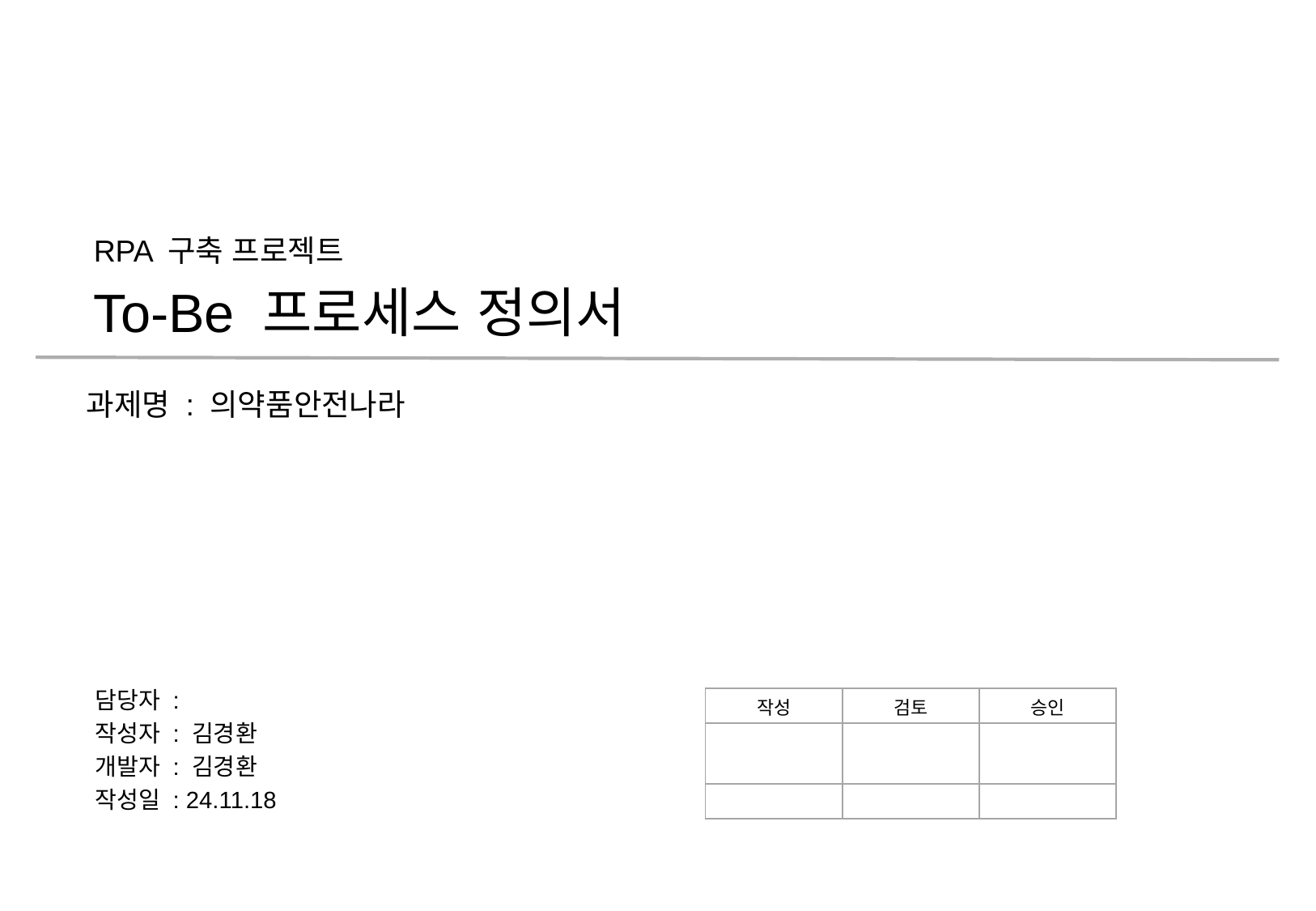

RPA 구축 프로젝트
To-Be 프로세스 정의서
과제명 : 의약품안전나라
담당자 :
작성자 : 김경환
개발자 : 김경환
작성일 : 24.11.18
| 작성 | 검토 | 승인 |
| --- | --- | --- |
|  |  |  |
|  |  |  |